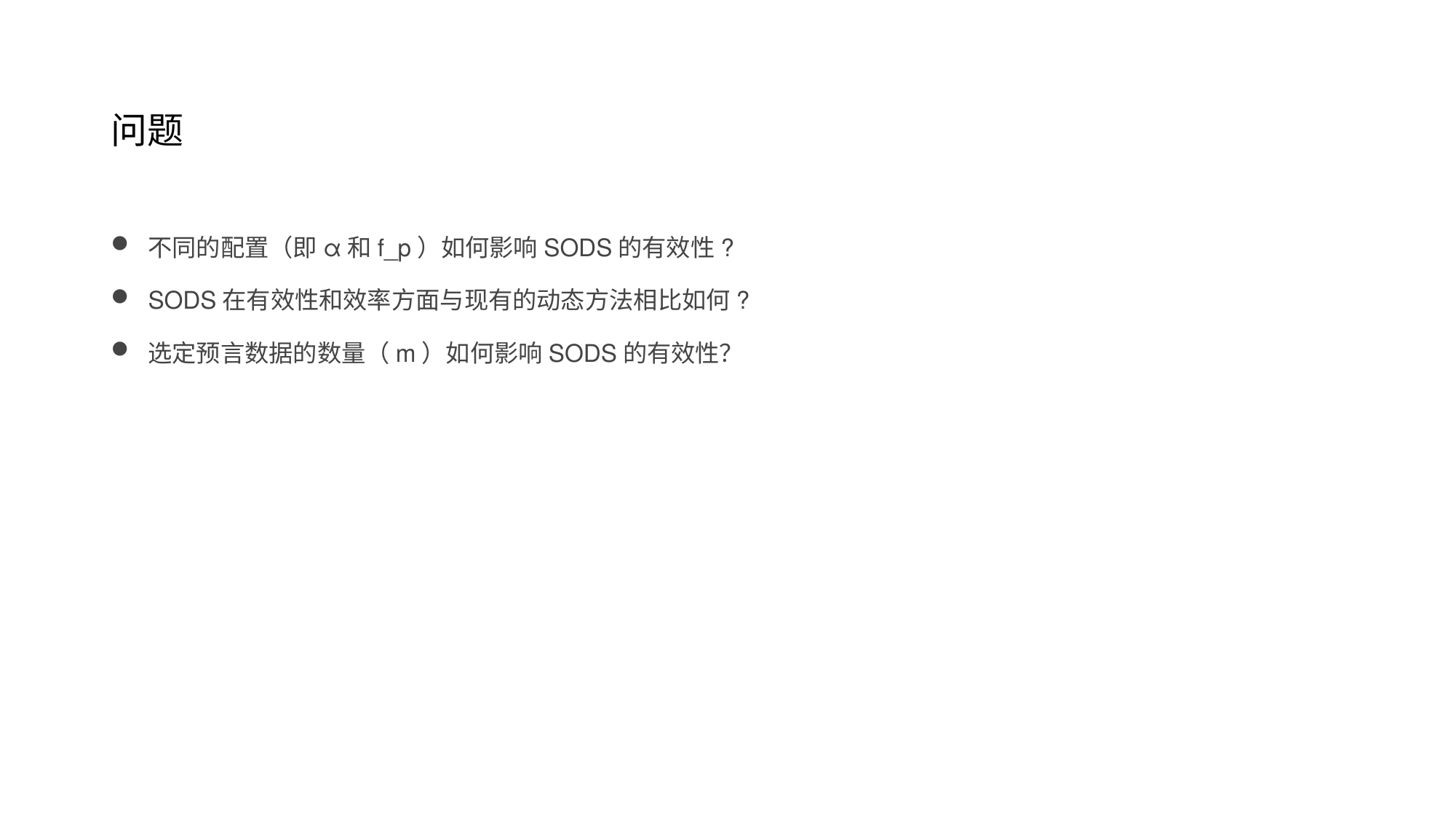

# 问题
不同的配置（即α和f_p）如何影响SODS的有效性?
SODS在有效性和效率方面与现有的动态方法相比如何?
选定预言数据的数量（m）如何影响SODS的有效性？